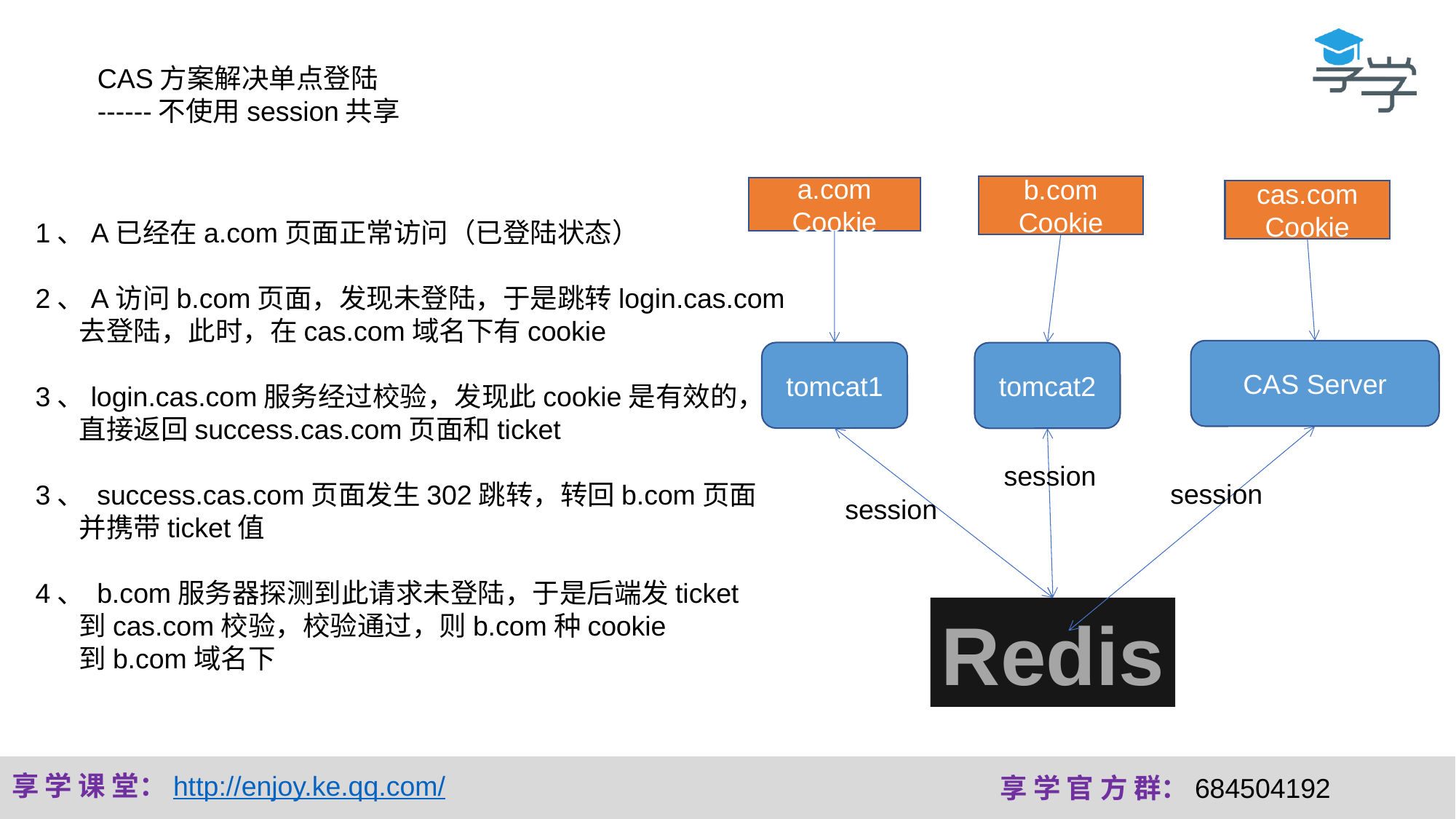

CAS方案解决单点登陆
------不使用session共享
b.com
Cookie
a.com
Cookie
cas.com
Cookie
1、A已经在a.com页面正常访问（已登陆状态）

2、A访问b.com页面，发现未登陆，于是跳转login.cas.com
      去登陆，此时，在cas.com域名下有cookie

3、login.cas.com服务经过校验，发现此cookie是有效的，
      直接返回success.cas.com页面和ticket

3、 success.cas.com页面发生302跳转，转回b.com页面
      并携带ticket值

4、 b.com服务器探测到此请求未登陆，于是后端发ticket
      到cas.com校验，校验通过，则b.com种cookie
      到b.com域名下
CAS Server
tomcat1
tomcat2
session
session
session
Redis